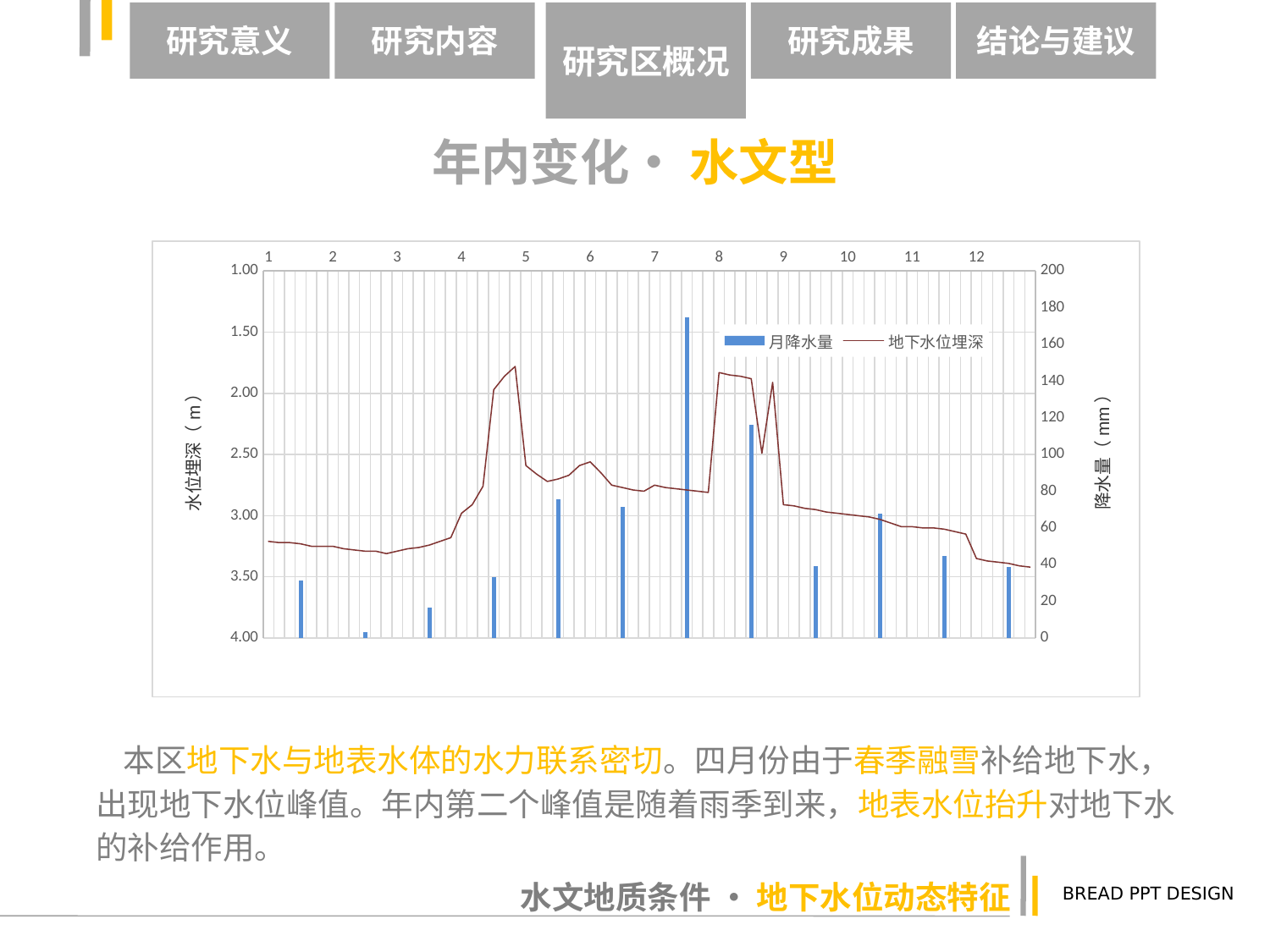

研究意义
研究内容
研究区概况
研究成果
结论与建议
# 年内变化• 水文型

### Chart

| Category | 月降水量 | 地下水位埋深 |
|---|---|---|
| 1 | None | 3.21 |
|  | None | 3.22 |
|  | None | 3.22 |
|  | 31.5 | 3.23 |
|  | None | 3.25 |
|  | None | 3.25 |
| 2 | None | 3.25 |
|  | None | 3.27 |
|  | None | 3.28 |
|  | 3.3 | 3.29 |
|  | None | 3.29 |
|  | None | 3.31 |
| 3 | None | 3.29 |
|  | None | 3.27 |
|  | None | 3.26 |
|  | 16.4 | 3.24 |
|  | None | 3.21 |
|  | None | 3.18 |
| 4 | None | 2.98 |
|  | None | 2.91 |
|  | None | 2.76 |
|  | 33.4 | 1.97 |
|  | None | 1.86 |
|  | None | 1.78 |
| 5 | None | 2.59 |
|  | None | 2.66 |
|  | None | 2.72 |
|  | 75.8 | 2.7 |
|  | None | 2.67 |
|  | None | 2.59 |
| 6 | None | 2.56 |
|  | None | 2.65 |
|  | None | 2.75 |
|  | 71.3 | 2.77 |
|  | None | 2.79 |
|  | None | 2.8 |
| 7 | None | 2.75 |
|  | None | 2.77 |
|  | None | 2.78 |
|  | 174.6 | 2.79 |
|  | None | 2.8 |
|  | None | 2.81 |
| 8 | None | 1.83 |
|  | None | 1.85 |
|  | None | 1.86 |
|  | 116.1 | 1.88 |
|  | None | 2.49 |
|  | None | 1.91 |
| 9 | None | 2.91 |
|  | None | 2.92 |
|  | None | 2.94 |
|  | 39.1 | 2.95 |
|  | None | 2.97 |
|  | None | 2.98 |
| 10 | None | 2.99 |
|  | None | 3.0 |
|  | None | 3.01 |
|  | 67.9 | 3.03 |
|  | None | 3.06 |
|  | None | 3.09 |
| 11 | None | 3.09 |
|  | None | 3.1 |
|  | None | 3.1 |
|  | 44.8 | 3.11 |
|  | None | 3.13 |
|  | None | 3.15 |
| 12 | None | 3.35 |
|  | None | 3.37 |
|  | None | 3.38 |
|  | 38.6 | 3.39 |
|  | None | 3.41 |
|  | None | 3.42 |
   本区地下水与地表水体的水力联系密切。四月份由于春季融雪补给地下水，出现地下水位峰值。年内第二个峰值是随着雨季到来，地表水位抬升对地下水的补给作用。
水文地质条件 • 地下水位动态特征